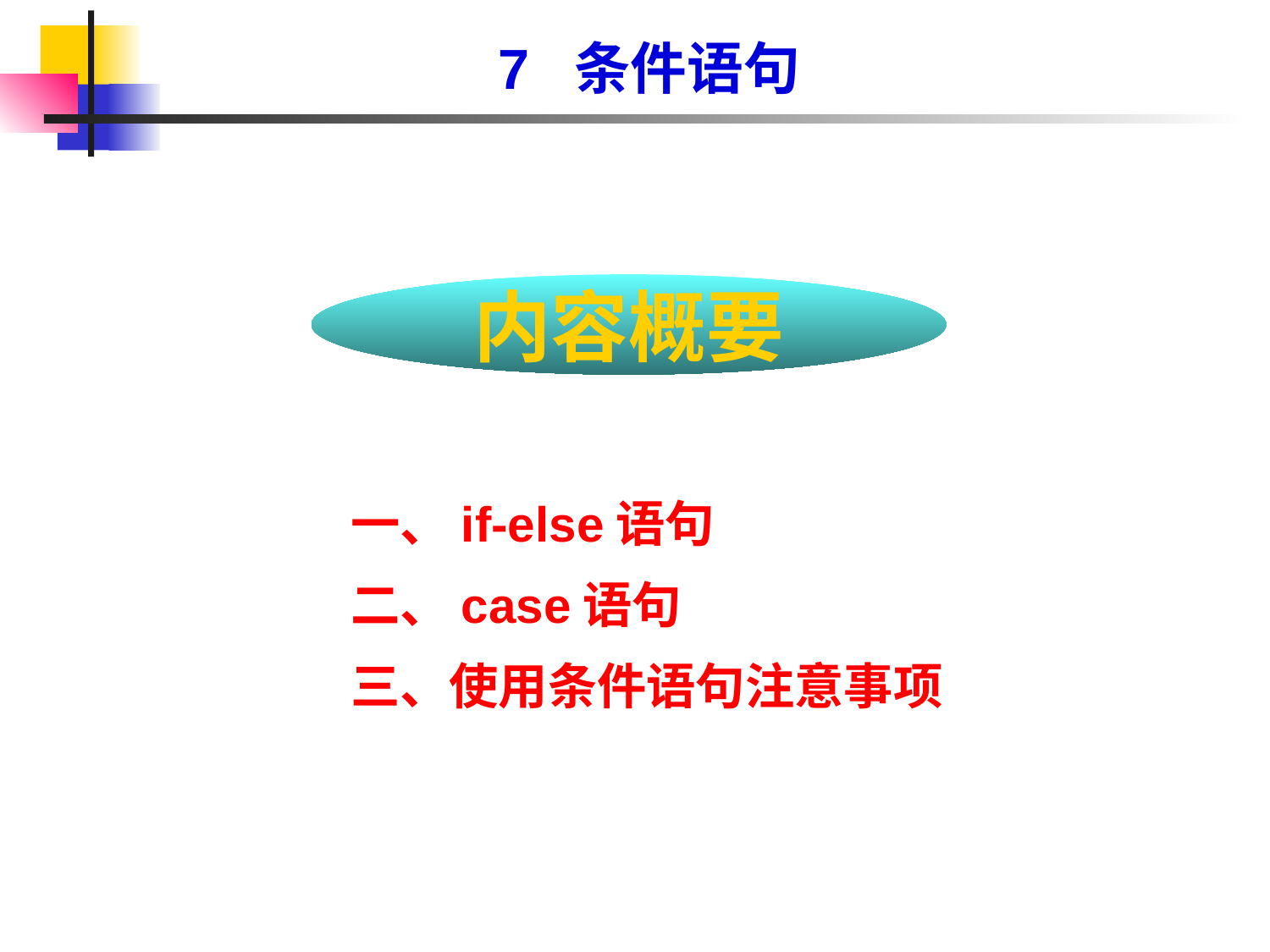

7  条件语句
内容概要
一、if-else语句
二、case语句
三、使用条件语句注意事项

# 127